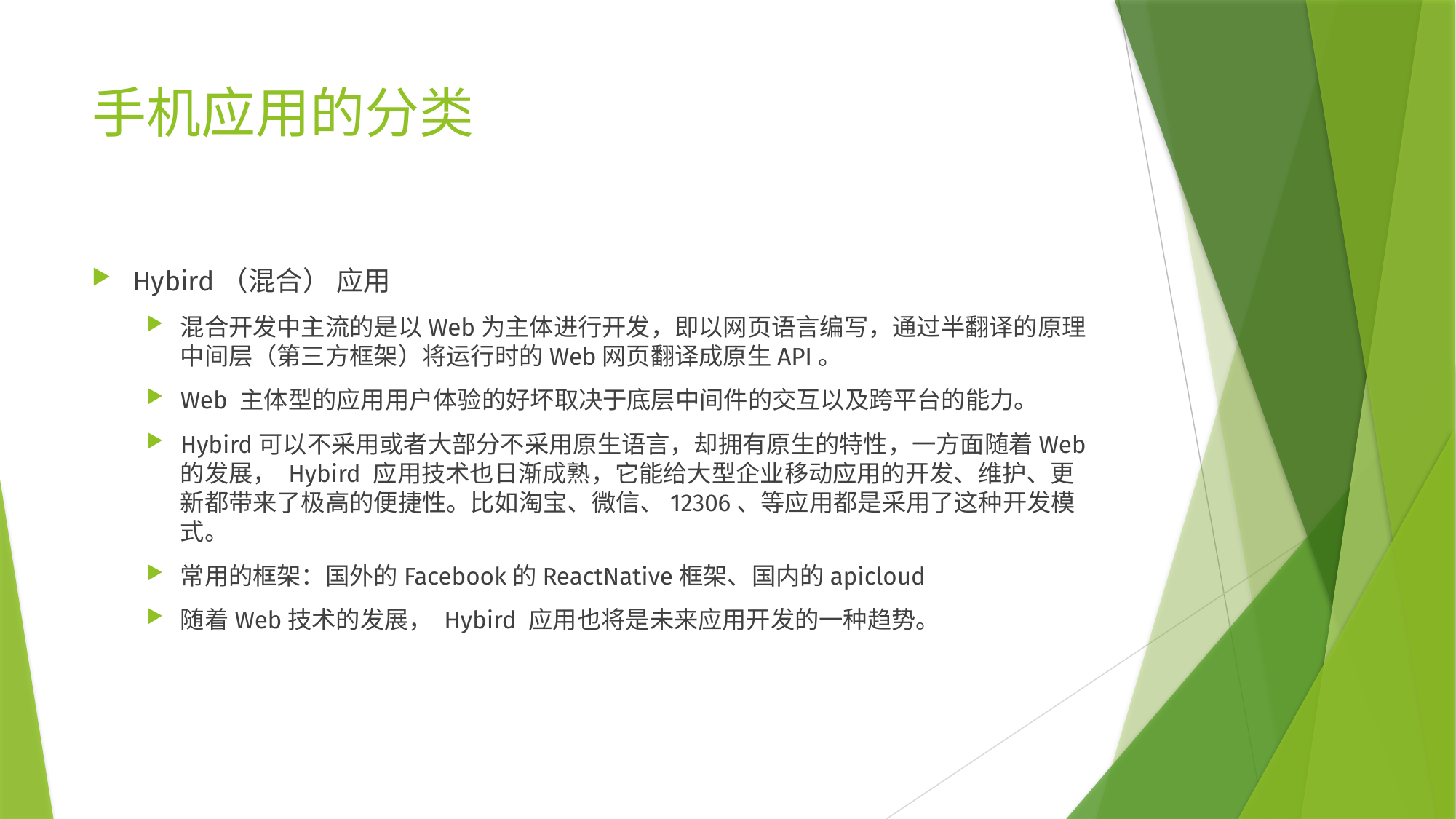

# 手机应用的分类
Hybird（混合） 应用
混合开发中主流的是以Web为主体进行开发，即以网页语言编写，通过半翻译的原理中间层（第三方框架）将运行时的Web网页翻译成原生API。
Web 主体型的应用用户体验的好坏取决于底层中间件的交互以及跨平台的能力。
Hybird可以不采用或者大部分不采用原生语言，却拥有原生的特性，一方面随着Web的发展， Hybird 应用技术也日渐成熟，它能给大型企业移动应用的开发、维护、更新都带来了极高的便捷性。比如淘宝、微信、12306、等应用都是采用了这种开发模式。
常用的框架：国外的Facebook的ReactNative框架、国内的apicloud
随着Web技术的发展， Hybird 应用也将是未来应用开发的一种趋势。